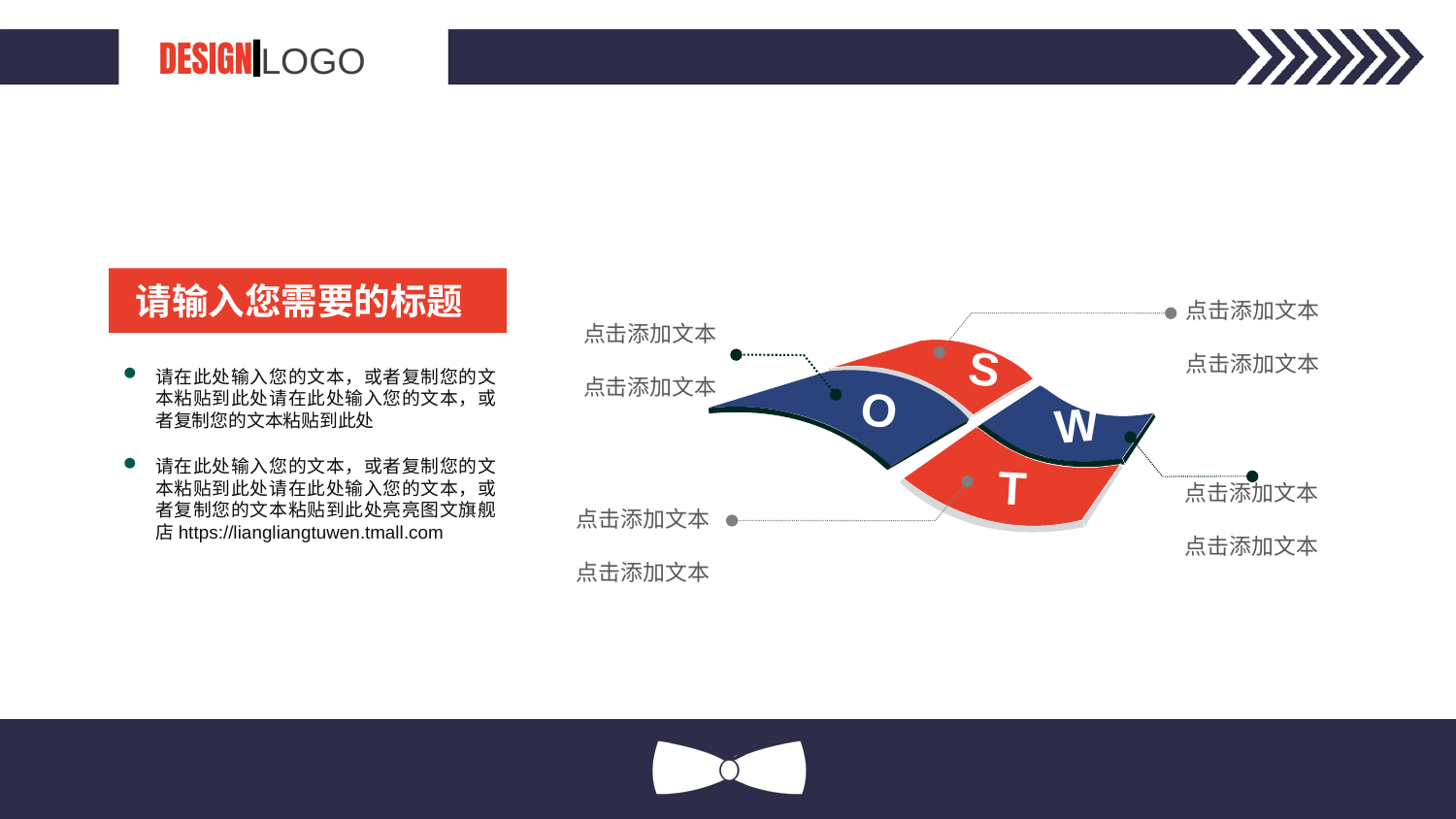

DESIGN|LOGO

请输入您需要的标题
点击添加文本
点击添加文本

S

O
W

T

点击添加文本
点击添加文本
点击添加文本
点击添加文本
请在此处输入您的文本，或者复制您的文本粘贴到此处请在此处输入您的文本，或者复制您的文本粘贴到此处
请在此处输入您的文本，或者复制您的文本粘贴到此处请在此处输入您的文本，或者复制您的文本粘贴到此处亮亮图文旗舰店https://liangliangtuwen.tmall.com

点击添加文本
点击添加文本